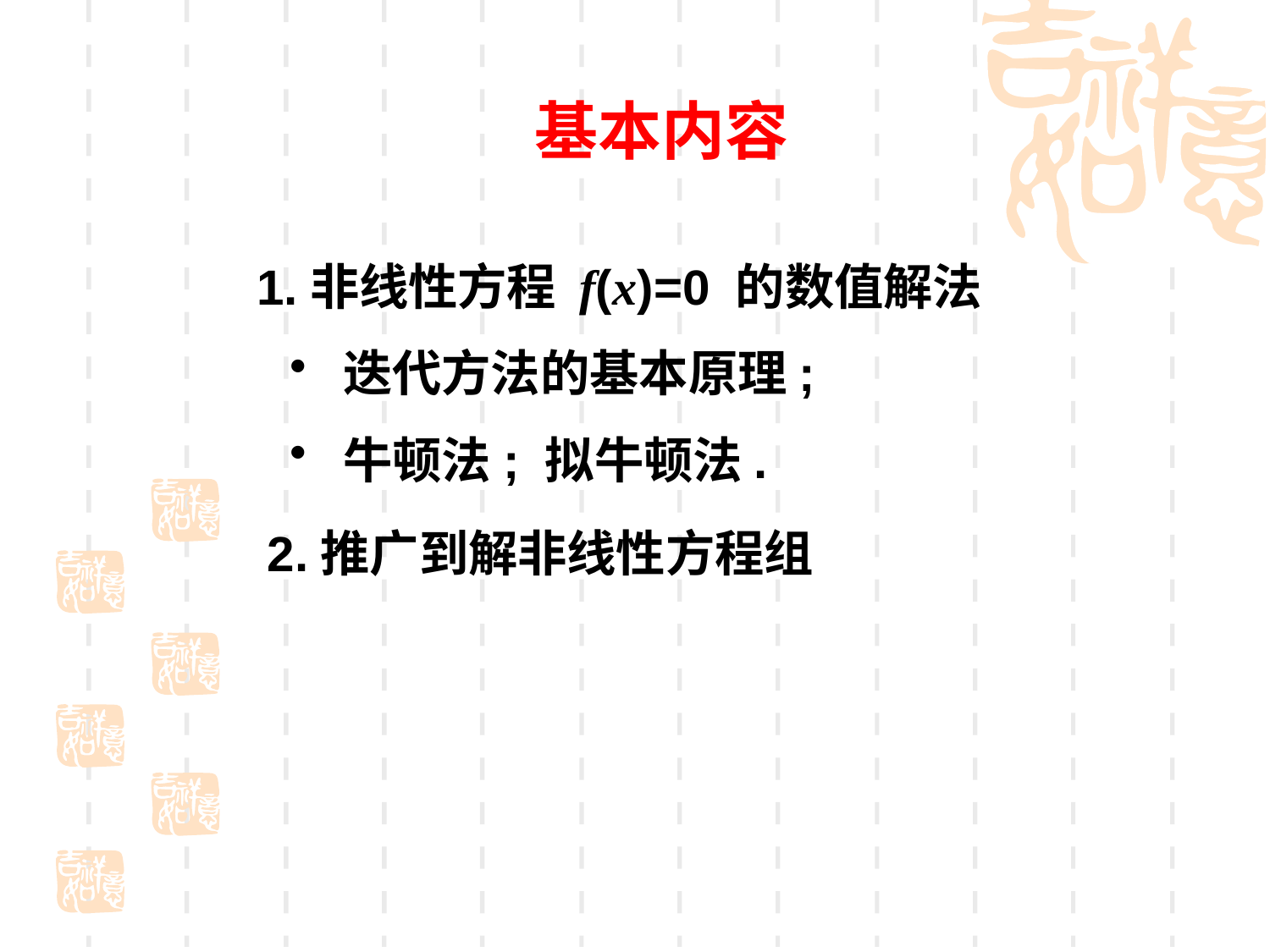

基本内容
1.非线性方程 f(x)=0 的数值解法
 迭代方法的基本原理;
 牛顿法; 拟牛顿法.
2.推广到解非线性方程组